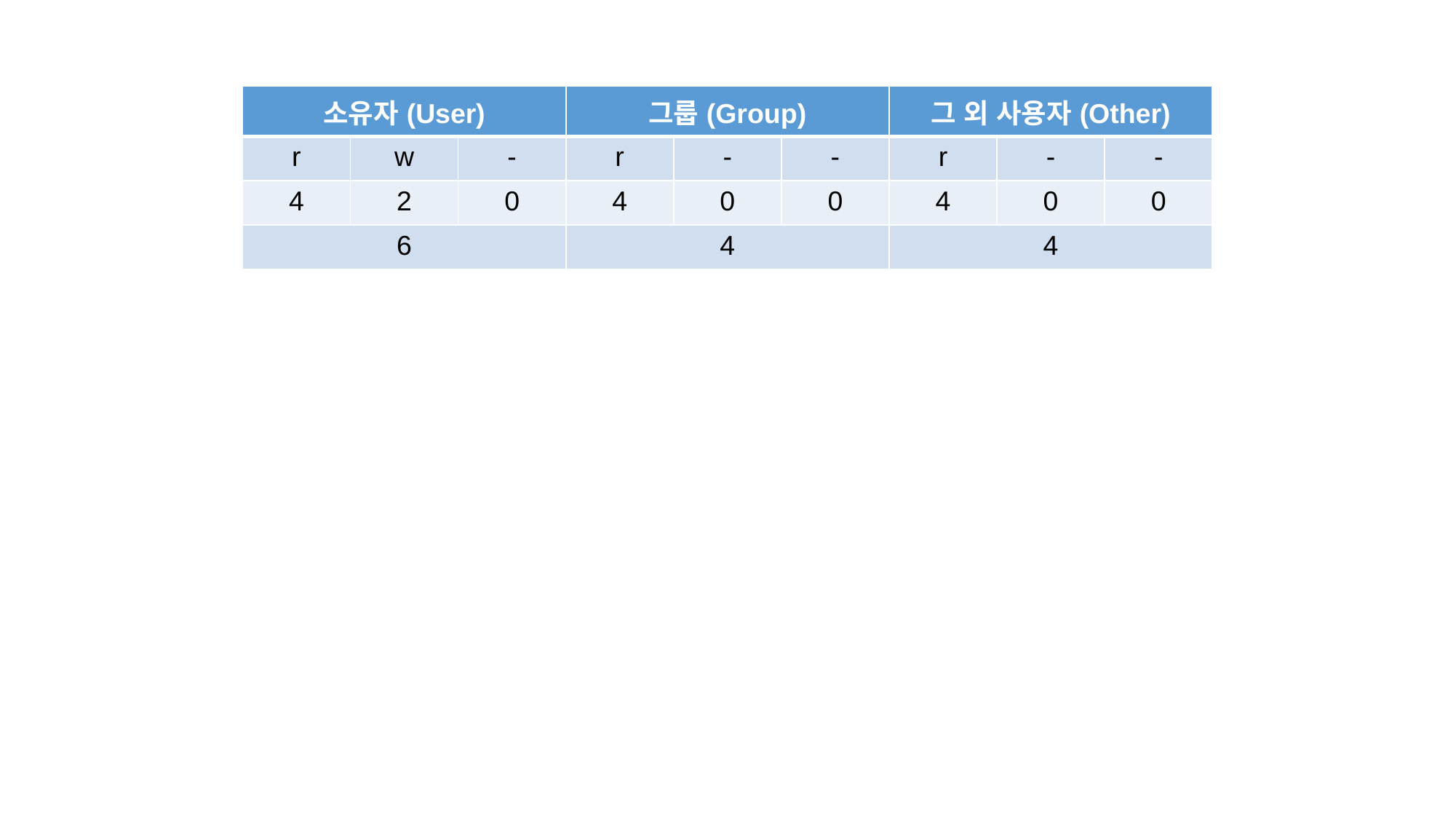

| 소유자(User) |  |  | 그룹(Group) |  |  | 그 외 사용자(Other) |  |  |
| --- | --- | --- | --- | --- | --- | --- | --- | --- |
| r | w | - | r | - | - | r | - | - |
| 4 | 2 | 0 | 4 | 0 | 0 | 4 | 0 | 0 |
| 6 |  |  | 4 |  |  | 4 |  |  |